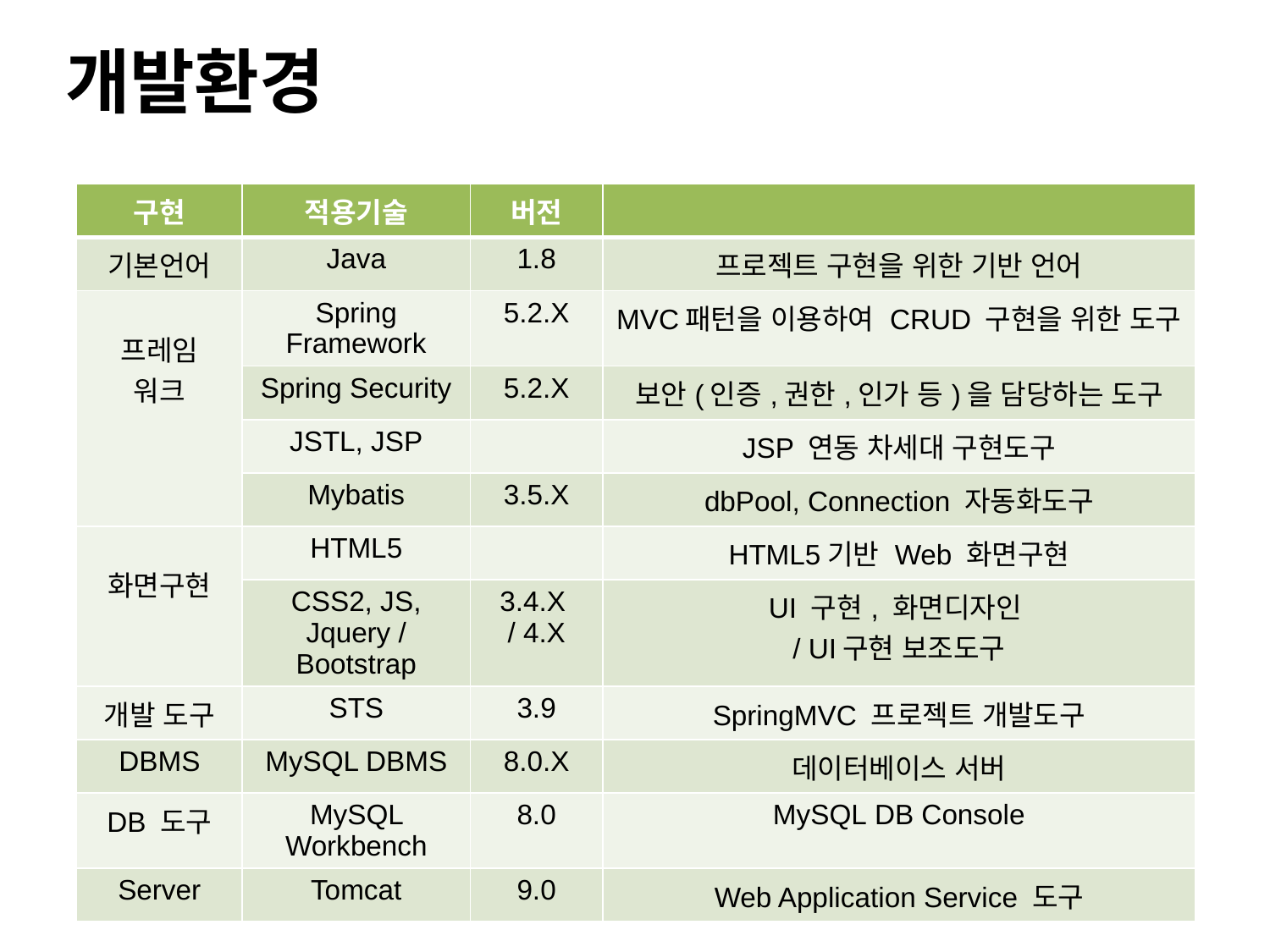

# 개발환경
| 구현 | 적용기술 | 버전 |  |
| --- | --- | --- | --- |
| 기본언어 | Java | 1.8 | 프로젝트 구현을 위한 기반 언어 |
| 프레임 워크 | Spring Framework | 5.2.X | MVC패턴을 이용하여 CRUD 구현을 위한 도구 |
|  | Spring Security | 5.2.X | 보안(인증,권한,인가 등)을 담당하는 도구 |
|  | JSTL, JSP |  | JSP 연동 차세대 구현도구 |
|  | Mybatis | 3.5.X | dbPool, Connection 자동화도구 |
| 화면구현 | HTML5 |  | HTML5기반 Web 화면구현 |
|  | CSS2, JS, Jquery /Bootstrap | 3.4.X / 4.X | UI 구현, 화면디자인 / UI구현 보조도구 |
| 개발 도구 | STS | 3.9 | SpringMVC 프로젝트 개발도구 |
| DBMS | MySQL DBMS | 8.0.X | 데이터베이스 서버 |
| DB 도구 | MySQL Workbench | 8.0 | MySQL DB Console |
| Server | Tomcat | 9.0 | Web Application Service 도구 |